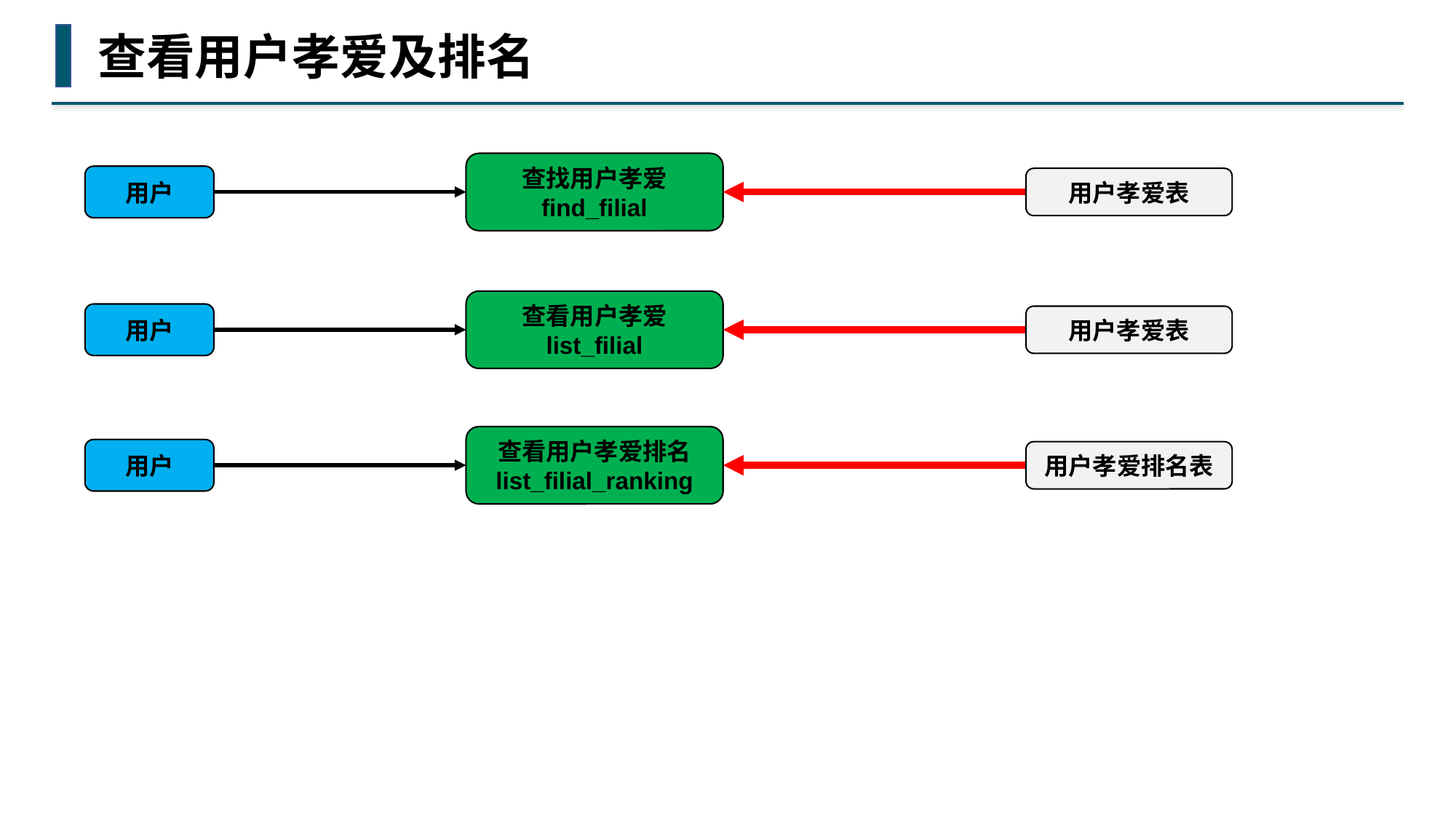

查看用户孝爱及排名

查找用户孝爱
find_filial
用户
用户孝爱表
查看用户孝爱
list_filial
用户
用户孝爱表
查看用户孝爱排名
list_filial_ranking
用户
用户孝爱排名表